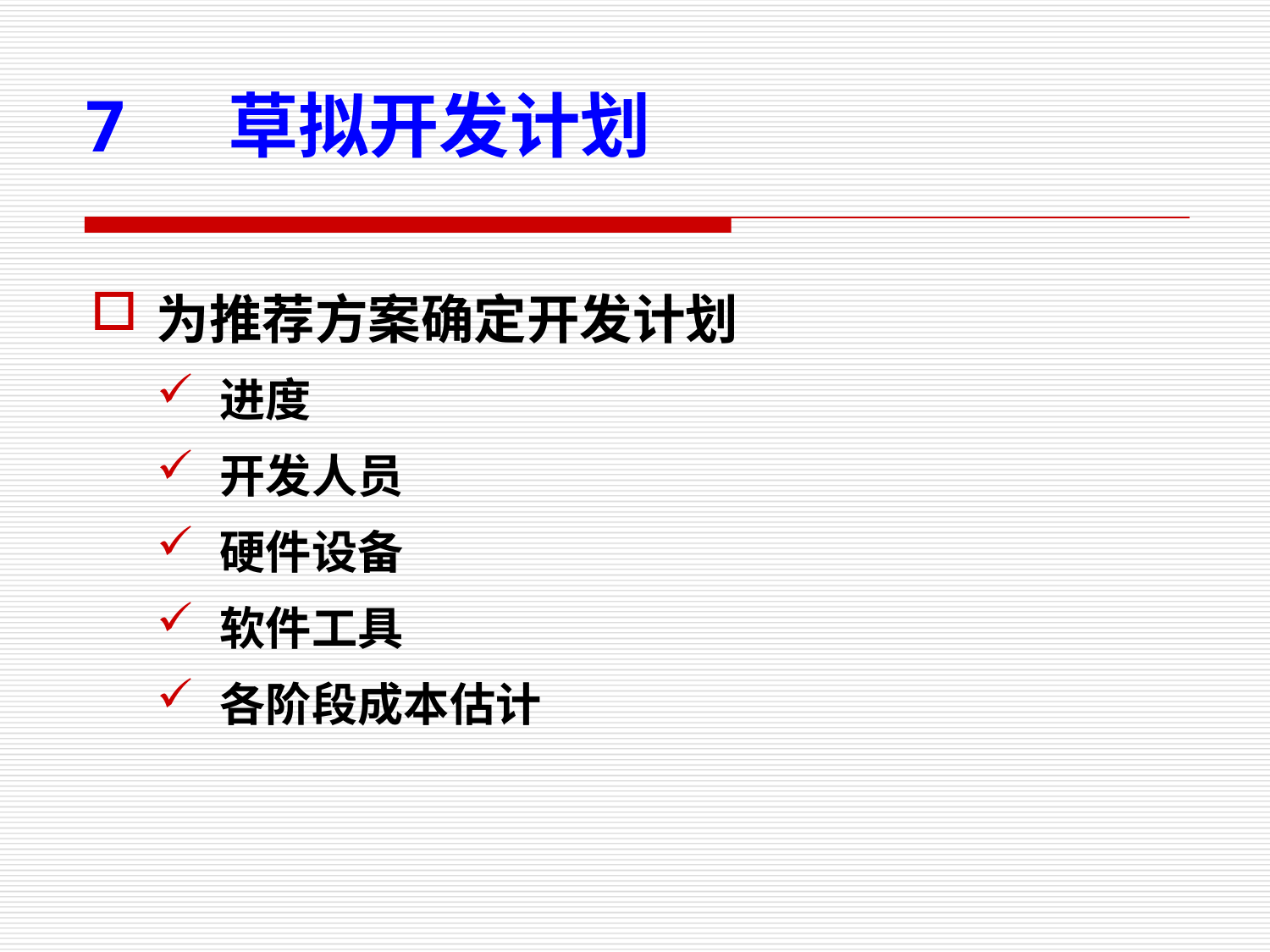

7  草拟开发计划
为推荐方案确定开发计划
进度
开发人员
硬件设备
软件工具
各阶段成本估计